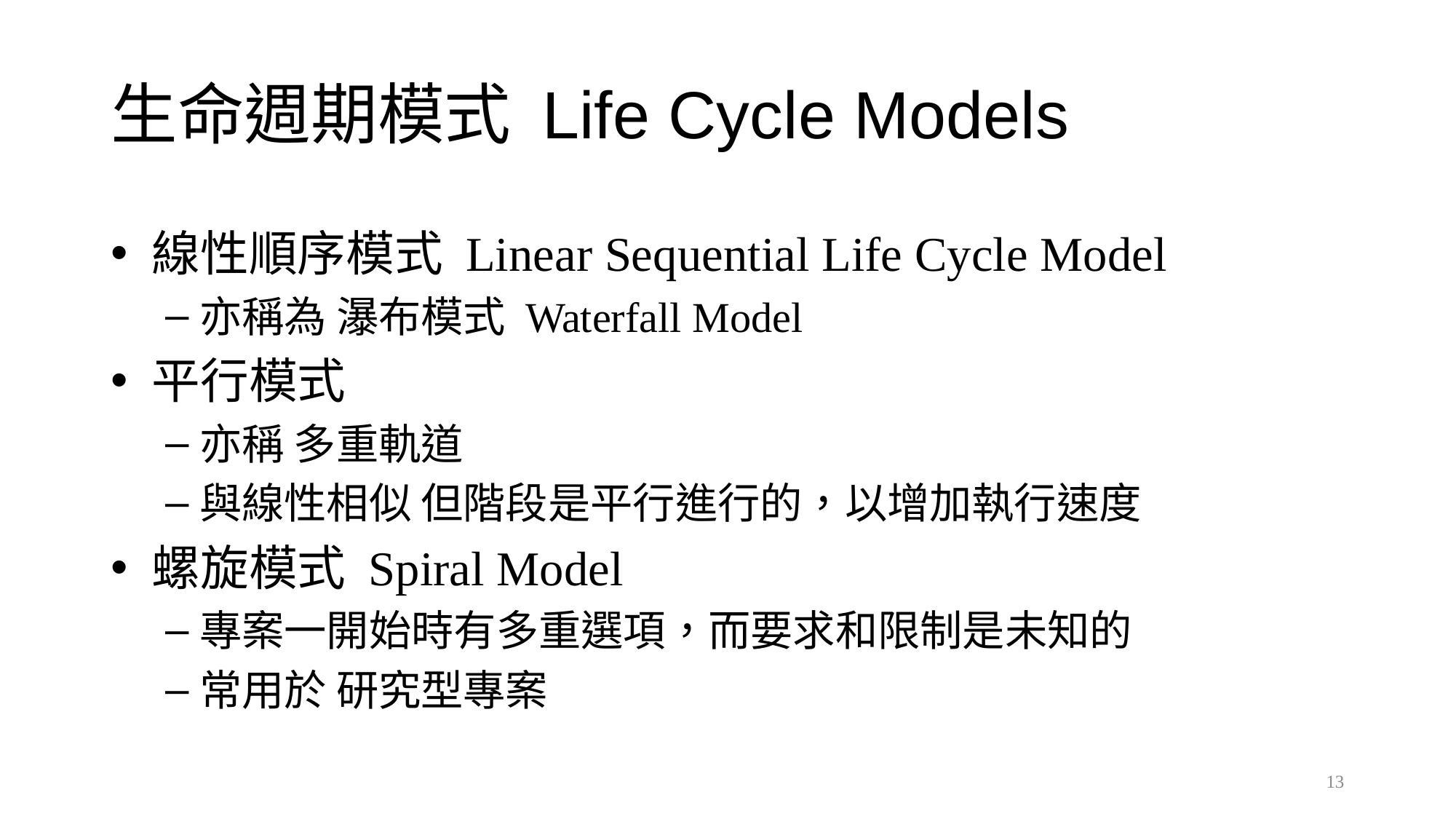

# 生命週期模式 Life Cycle Models
線性順序模式 Linear Sequential Life Cycle Model
亦稱為 瀑布模式 Waterfall Model
平行模式
亦稱 多重軌道
與線性相似 但階段是平行進行的，以增加執行速度
螺旋模式 Spiral Model
專案一開始時有多重選項，而要求和限制是未知的
常用於 研究型專案

13